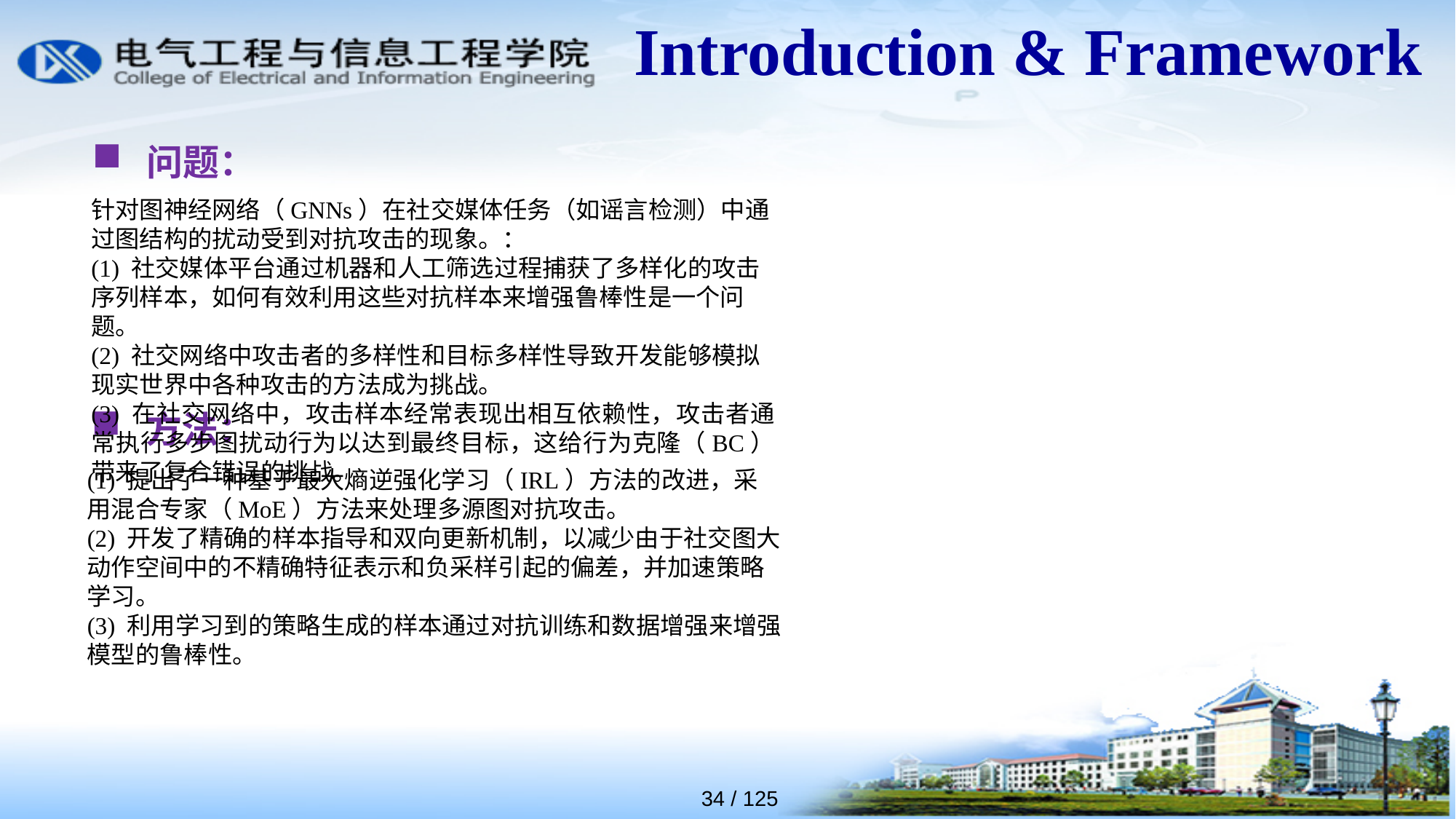

Introduction & Framework
问题：
针对图神经网络（GNNs）在社交媒体任务（如谣言检测）中通过图结构的扰动受到对抗攻击的现象。：
(1) 社交媒体平台通过机器和人工筛选过程捕获了多样化的攻击序列样本，如何有效利用这些对抗样本来增强鲁棒性是一个问题。
(2) 社交网络中攻击者的多样性和目标多样性导致开发能够模拟现实世界中各种攻击的方法成为挑战。
(3) 在社交网络中，攻击样本经常表现出相互依赖性，攻击者通常执行多步图扰动行为以达到最终目标，这给行为克隆（BC）带来了复合错误的挑战。
方法：
(1) 提出了一种基于最大熵逆强化学习（IRL）方法的改进，采用混合专家（MoE）方法来处理多源图对抗攻击。
(2) 开发了精确的样本指导和双向更新机制，以减少由于社交图大动作空间中的不精确特征表示和负采样引起的偏差，并加速策略学习。
(3) 利用学习到的策略生成的样本通过对抗训练和数据增强来增强模型的鲁棒性。
34 / 125